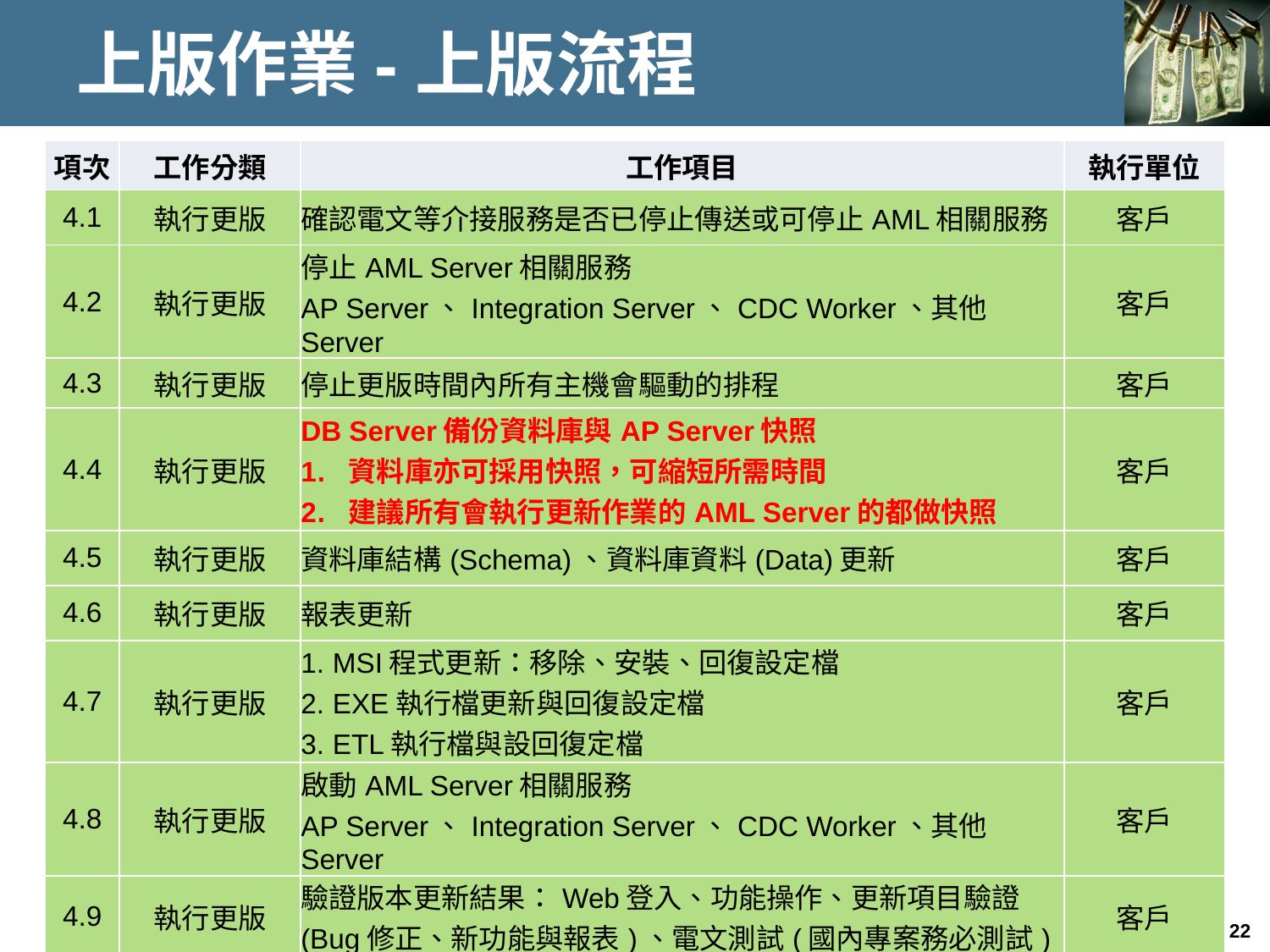

# 上版作業-上版流程
| 項次 | 工作分類 | 工作項目 | 執行單位 |
| --- | --- | --- | --- |
| 4.1 | 執行更版 | 確認電文等介接服務是否已停止傳送或可停止AML相關服務 | 客戶 |
| 4.2 | 執行更版 | 停止AML Server相關服務 AP Server、Integration Server、CDC Worker、其他Server | 客戶 |
| 4.3 | 執行更版 | 停止更版時間內所有主機會驅動的排程 | 客戶 |
| 4.4 | 執行更版 | DB Server備份資料庫與AP Server快照 資料庫亦可採用快照，可縮短所需時間 建議所有會執行更新作業的AML Server的都做快照 | 客戶 |
| 4.5 | 執行更版 | 資料庫結構(Schema)、資料庫資料(Data)更新 | 客戶 |
| 4.6 | 執行更版 | 報表更新 | 客戶 |
| 4.7 | 執行更版 | MSI程式更新：移除、安裝、回復設定檔 EXE執行檔更新與回復設定檔 ETL執行檔與設回復定檔 | 客戶 |
| 4.8 | 執行更版 | 啟動AML Server相關服務 AP Server、Integration Server、CDC Worker、其他Server | 客戶 |
| 4.9 | 執行更版 | 驗證版本更新結果：Web登入、功能操作、更新項目驗證 (Bug修正、新功能與報表)、電文測試(國內專案務必測試) | 客戶 |
22